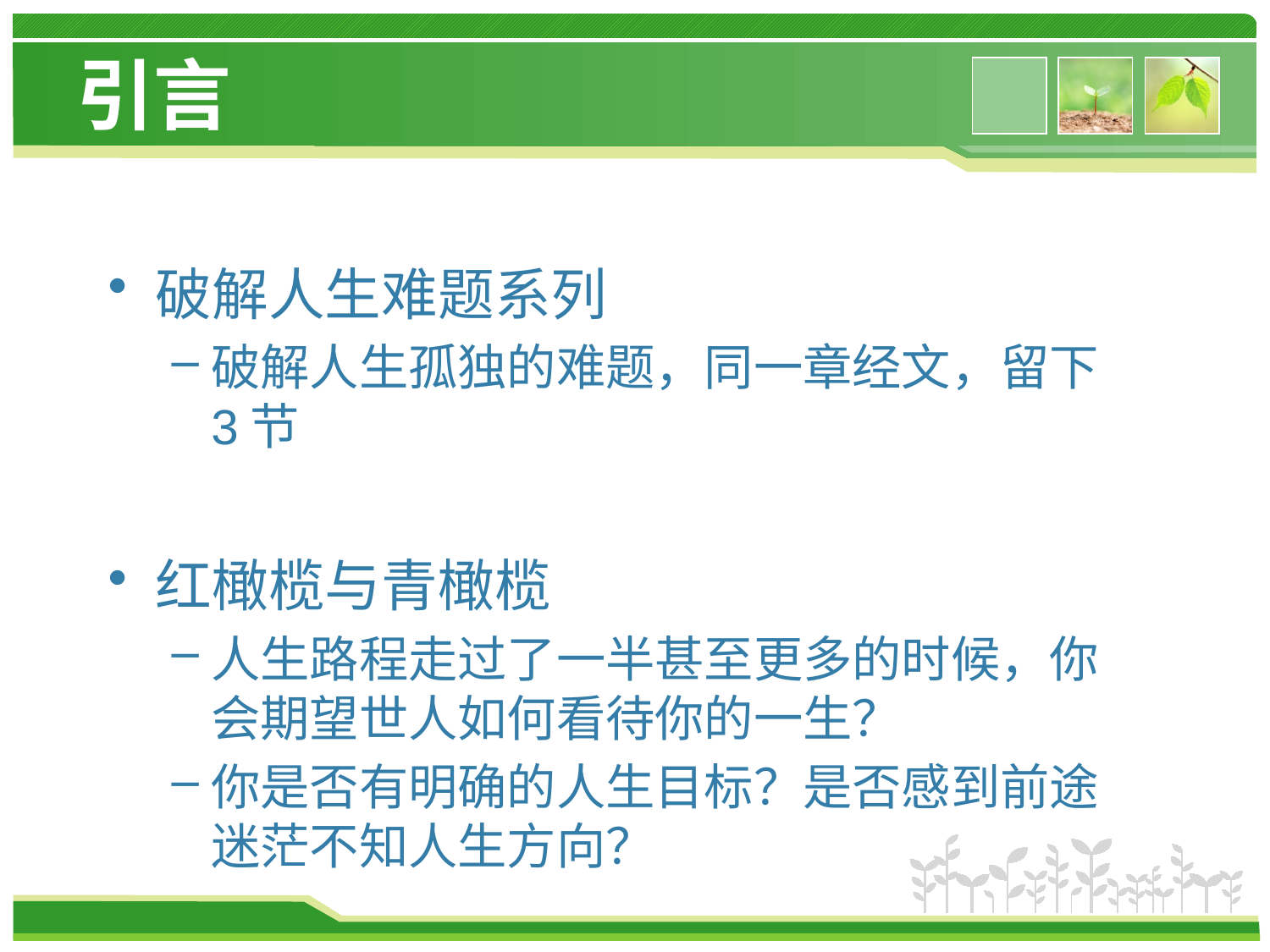

# 引言
破解人生难题系列
破解人生孤独的难题，同一章经文，留下3节

红橄榄与青橄榄
人生路程走过了一半甚至更多的时候，你会期望世人如何看待你的一生？
你是否有明确的人生目标？是否感到前途迷茫不知人生方向？